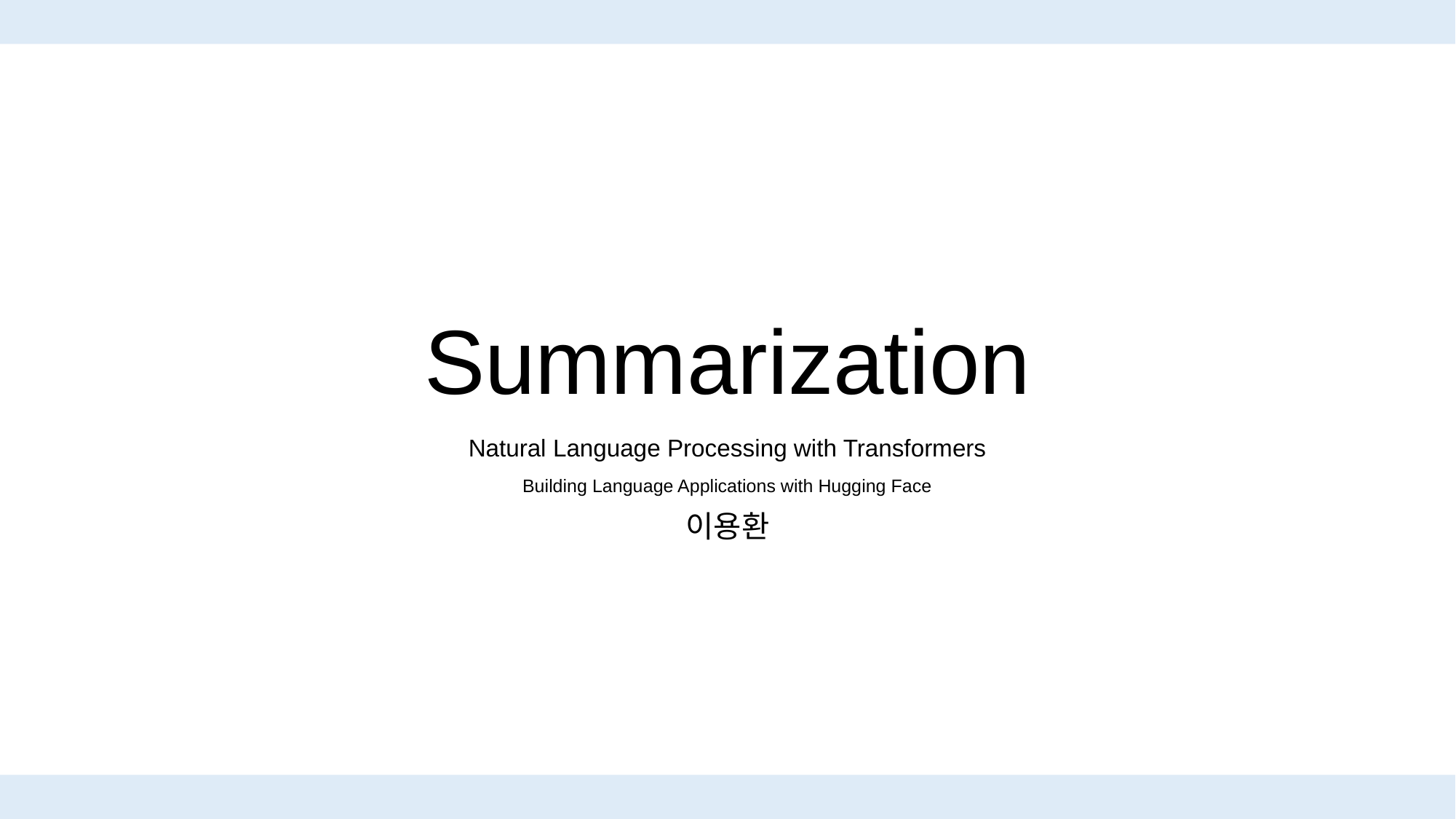

# Summarization
Natural Language Processing with Transformers
Building Language Applications with Hugging Face
이용환